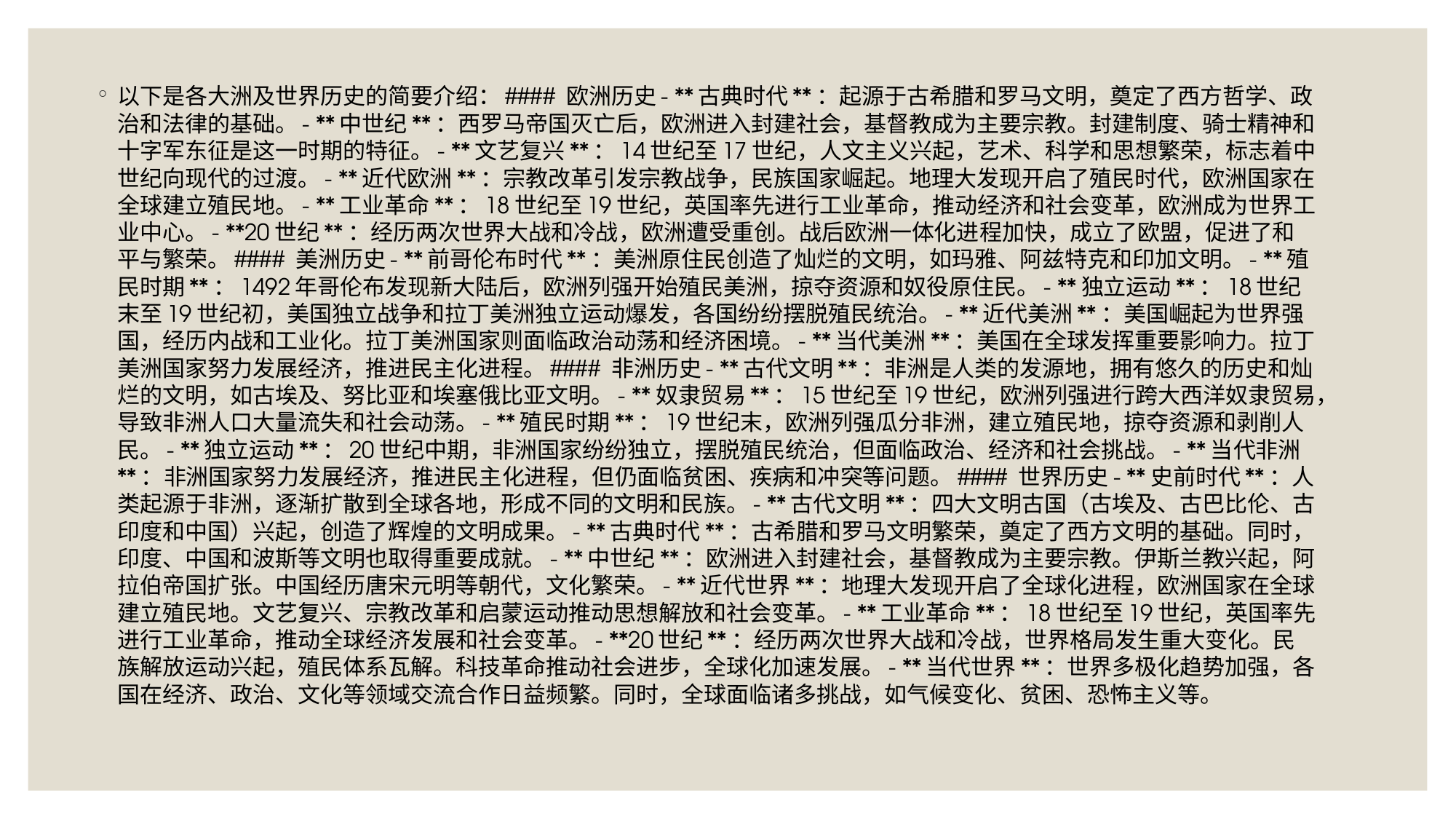

以下是各大洲及世界历史的简要介绍：#### 欧洲历史- **古典时代**：起源于古希腊和罗马文明，奠定了西方哲学、政治和法律的基础。- **中世纪**：西罗马帝国灭亡后，欧洲进入封建社会，基督教成为主要宗教。封建制度、骑士精神和十字军东征是这一时期的特征。- **文艺复兴**：14世纪至17世纪，人文主义兴起，艺术、科学和思想繁荣，标志着中世纪向现代的过渡。- **近代欧洲**：宗教改革引发宗教战争，民族国家崛起。地理大发现开启了殖民时代，欧洲国家在全球建立殖民地。- **工业革命**：18世纪至19世纪，英国率先进行工业革命，推动经济和社会变革，欧洲成为世界工业中心。- **20世纪**：经历两次世界大战和冷战，欧洲遭受重创。战后欧洲一体化进程加快，成立了欧盟，促进了和平与繁荣。#### 美洲历史- **前哥伦布时代**：美洲原住民创造了灿烂的文明，如玛雅、阿兹特克和印加文明。- **殖民时期**：1492年哥伦布发现新大陆后，欧洲列强开始殖民美洲，掠夺资源和奴役原住民。- **独立运动**：18世纪末至19世纪初，美国独立战争和拉丁美洲独立运动爆发，各国纷纷摆脱殖民统治。- **近代美洲**：美国崛起为世界强国，经历内战和工业化。拉丁美洲国家则面临政治动荡和经济困境。- **当代美洲**：美国在全球发挥重要影响力。拉丁美洲国家努力发展经济，推进民主化进程。#### 非洲历史- **古代文明**：非洲是人类的发源地，拥有悠久的历史和灿烂的文明，如古埃及、努比亚和埃塞俄比亚文明。- **奴隶贸易**：15世纪至19世纪，欧洲列强进行跨大西洋奴隶贸易，导致非洲人口大量流失和社会动荡。- **殖民时期**：19世纪末，欧洲列强瓜分非洲，建立殖民地，掠夺资源和剥削人民。- **独立运动**：20世纪中期，非洲国家纷纷独立，摆脱殖民统治，但面临政治、经济和社会挑战。- **当代非洲**：非洲国家努力发展经济，推进民主化进程，但仍面临贫困、疾病和冲突等问题。#### 世界历史- **史前时代**：人类起源于非洲，逐渐扩散到全球各地，形成不同的文明和民族。- **古代文明**：四大文明古国（古埃及、古巴比伦、古印度和中国）兴起，创造了辉煌的文明成果。- **古典时代**：古希腊和罗马文明繁荣，奠定了西方文明的基础。同时，印度、中国和波斯等文明也取得重要成就。- **中世纪**：欧洲进入封建社会，基督教成为主要宗教。伊斯兰教兴起，阿拉伯帝国扩张。中国经历唐宋元明等朝代，文化繁荣。- **近代世界**：地理大发现开启了全球化进程，欧洲国家在全球建立殖民地。文艺复兴、宗教改革和启蒙运动推动思想解放和社会变革。- **工业革命**：18世纪至19世纪，英国率先进行工业革命，推动全球经济发展和社会变革。- **20世纪**：经历两次世界大战和冷战，世界格局发生重大变化。民族解放运动兴起，殖民体系瓦解。科技革命推动社会进步，全球化加速发展。- **当代世界**：世界多极化趋势加强，各国在经济、政治、文化等领域交流合作日益频繁。同时，全球面临诸多挑战，如气候变化、贫困、恐怖主义等。
#